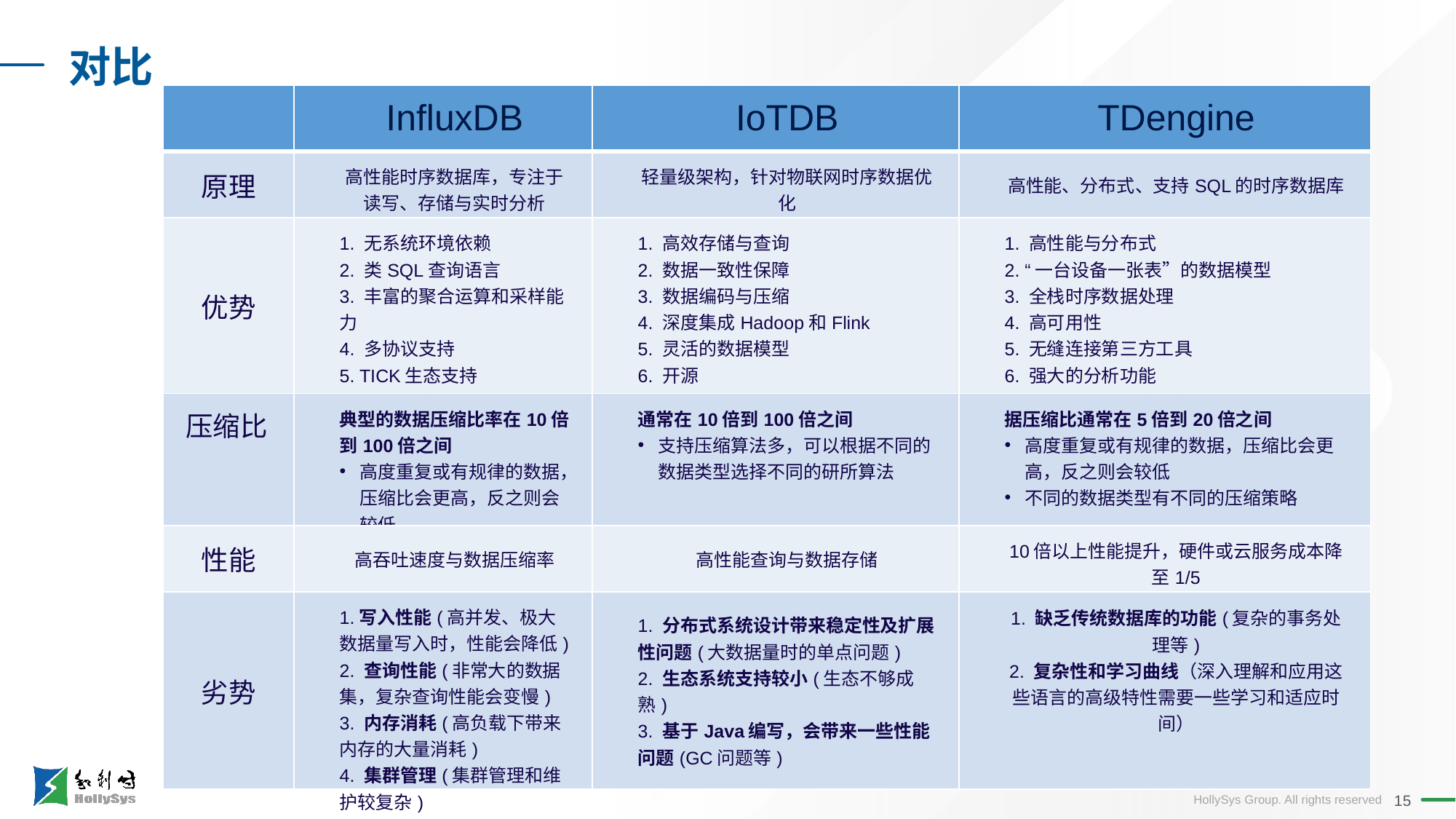

对比
|  | InfluxDB | IoTDB | TDengine |
| --- | --- | --- | --- |
| 原理 | 高性能时序数据库，专注于读写、存储与实时分析 | 轻量级架构，针对物联网时序数据优化 | 高性能、分布式、支持SQL的时序数据库 |
| 优势 | 1. 无系统环境依赖 2. 类SQL查询语言 3. 丰富的聚合运算和采样能力 4. 多协议支持 5. TICK生态支持 6. 开源且社区活跃 | 1. 高效存储与查询 2. 数据一致性保障 3. 数据编码与压缩 4. 深度集成Hadoop和Flink 5. 灵活的数据模型 6. 开源 | 1. 高性能与分布式 2. “一台设备一张表”的数据模型 3. 全栈时序数据处理 4. 高可用性 5. 无缝连接第三方工具 6. 强大的分析功能 7. 开源，但也有商业版 |
| 压缩比 | 典型的数据压缩比率在10倍到100倍之间 高度重复或有规律的数据，压缩比会更高，反之则会较低 | 通常在10倍到100倍之间 支持压缩算法多，可以根据不同的数据类型选择不同的研所算法 | 据压缩比通常在5倍到20倍之间 高度重复或有规律的数据，压缩比会更高，反之则会较低 不同的数据类型有不同的压缩策略 |
| 性能 | 高吞吐速度与数据压缩率 | 高性能查询与数据存储 | 10倍以上性能提升，硬件或云服务成本降至1/5 |
| 劣势 | 1.写入性能(高并发、极大数据量写入时，性能会降低) 2. 查询性能(非常大的数据集，复杂查询性能会变慢) 3. 内存消耗(高负载下带来内存的大量消耗) 4. 集群管理(集群管理和维护较复杂) | 1. 分布式系统设计带来稳定性及扩展性问题(大数据量时的单点问题) 2. 生态系统支持较小(生态不够成熟) 3. 基于Java编写，会带来一些性能问题(GC问题等) | 1. 缺乏传统数据库的功能(复杂的事务处理等) 2. 复杂性和学习曲线（深入理解和应用这些语言的高级特性需要一些学习和适应时间） |